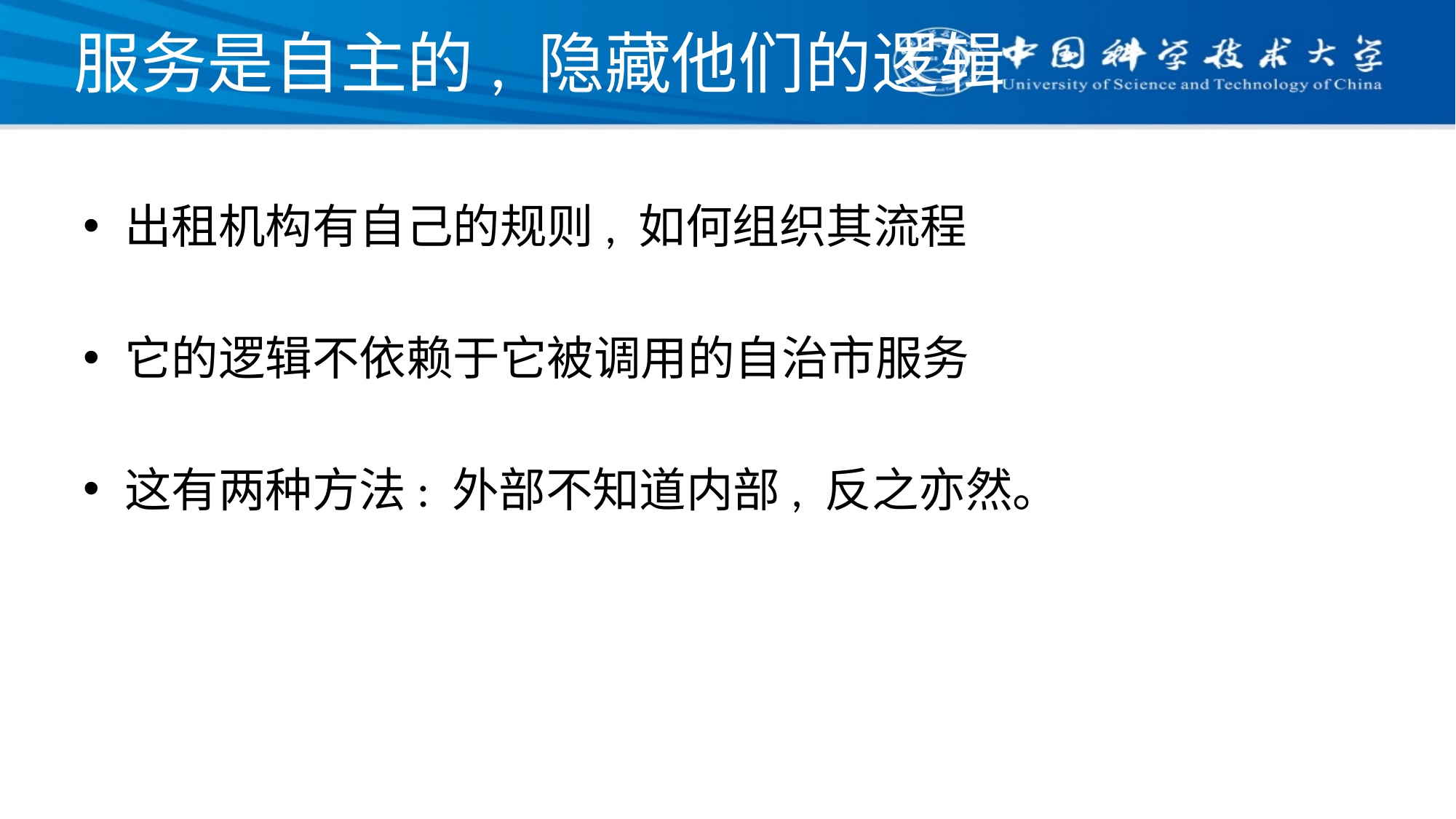

# 服务是自主的, 隐藏他们的逻辑
出租机构有自己的规则, 如何组织其流程

它的逻辑不依赖于它被调用的自治市服务

这有两种方法: 外部不知道内部, 反之亦然。